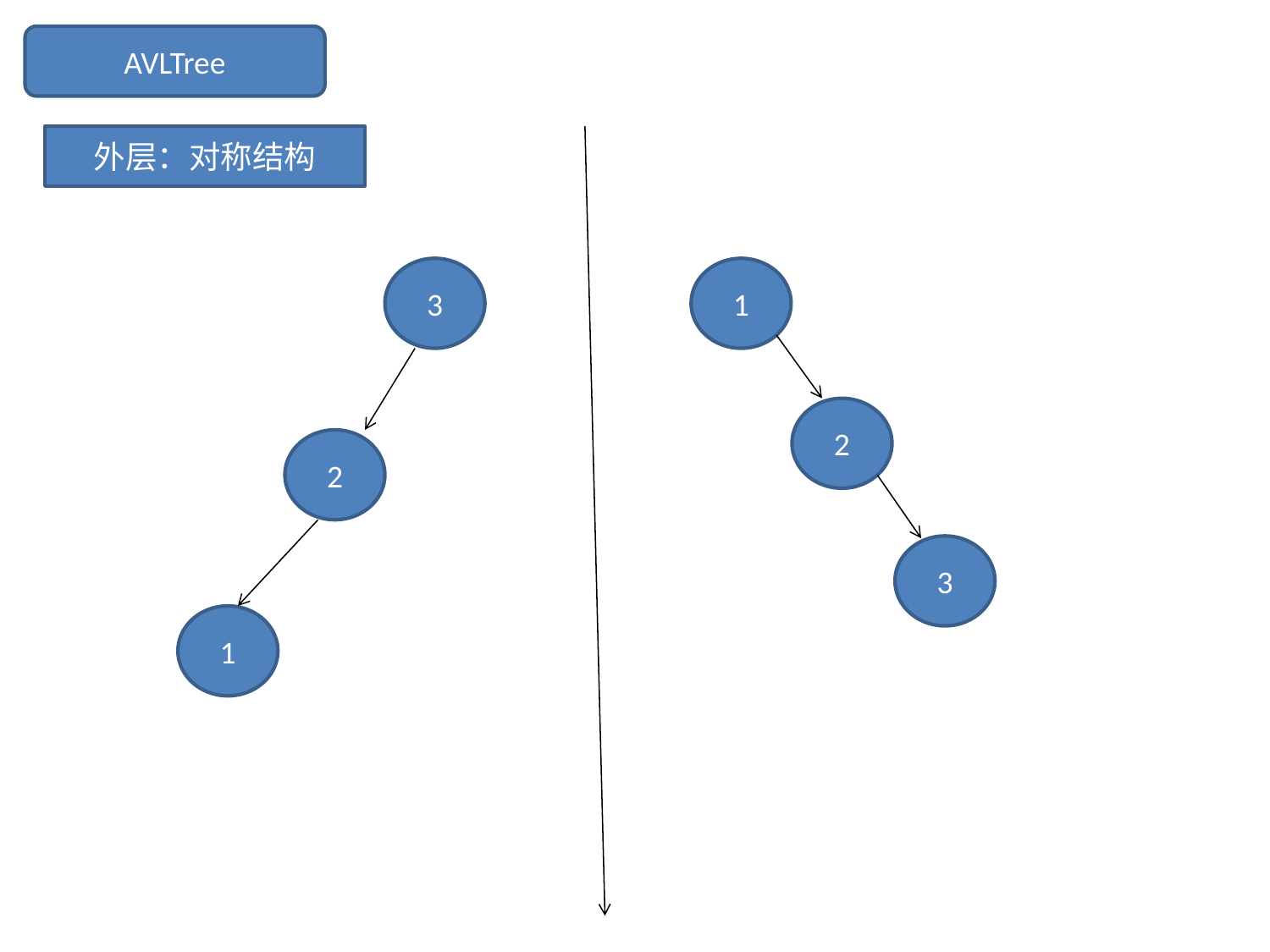

AVLTree
外层：对称结构
3
1
2
2
3
1